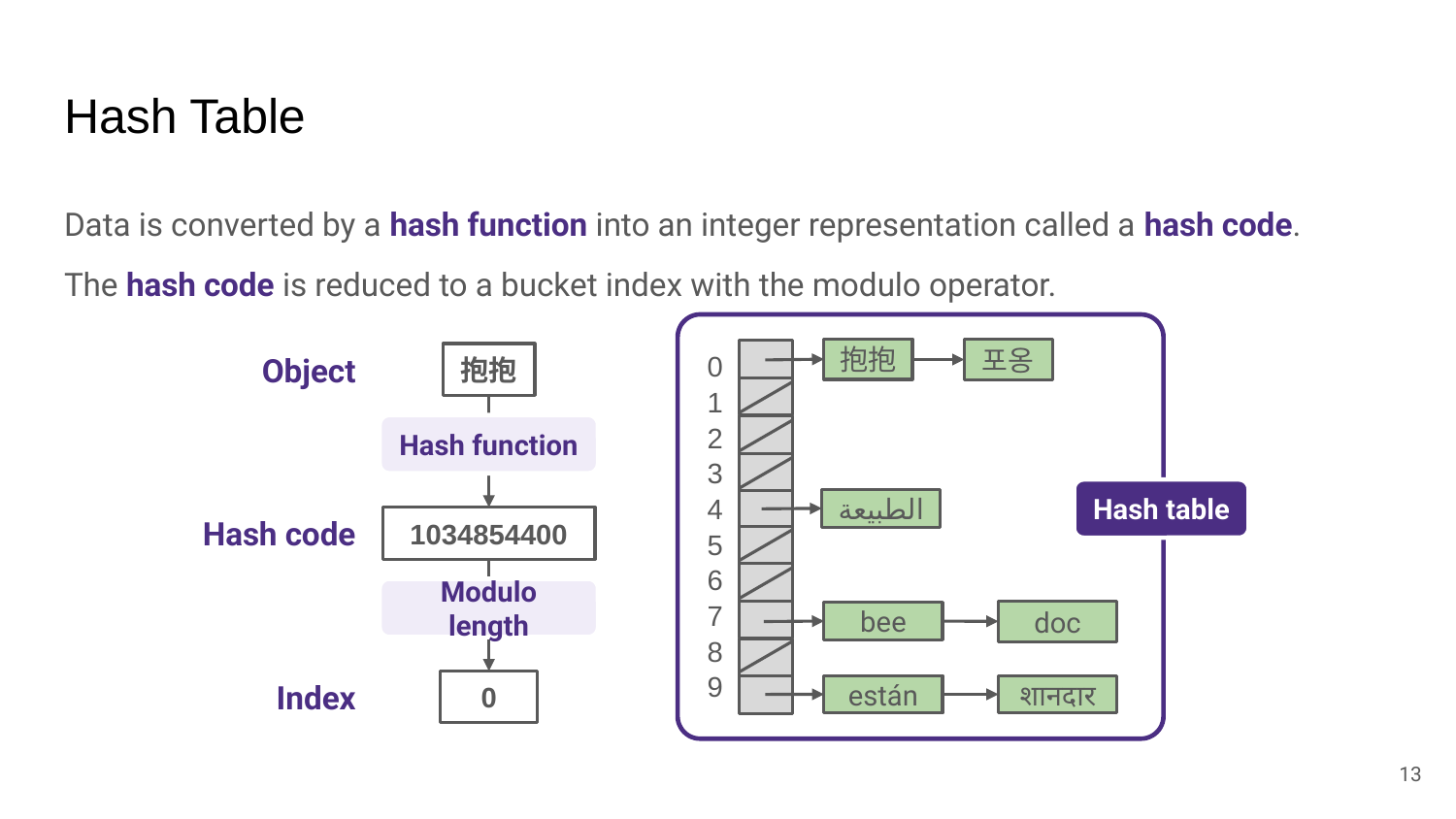

# Hash Table
Data is converted by a hash function into an integer representation called a hash code.
The hash code is reduced to a bucket index with the modulo operator.

0
1
2
3
4
5
6
7
8
9
抱抱
포옹

Hash table

الطبيعة

doc
bee

están
शानदार

Object
抱抱
Hash function
1034854400
Hash code
Modulo length
Index
0
13